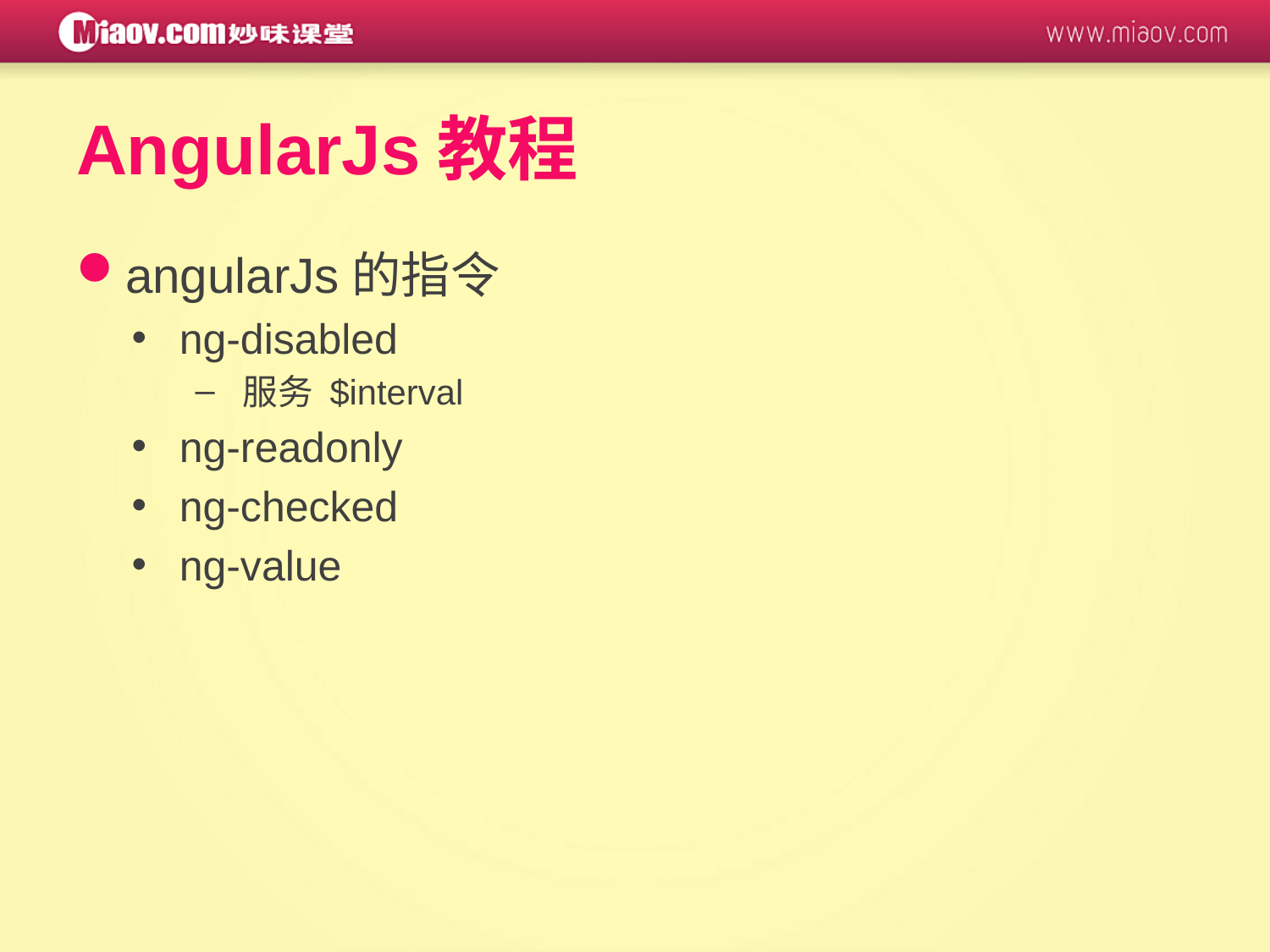

# AngularJs教程
angularJs的指令
ng-disabled
服务 $interval
ng-readonly
ng-checked
ng-value